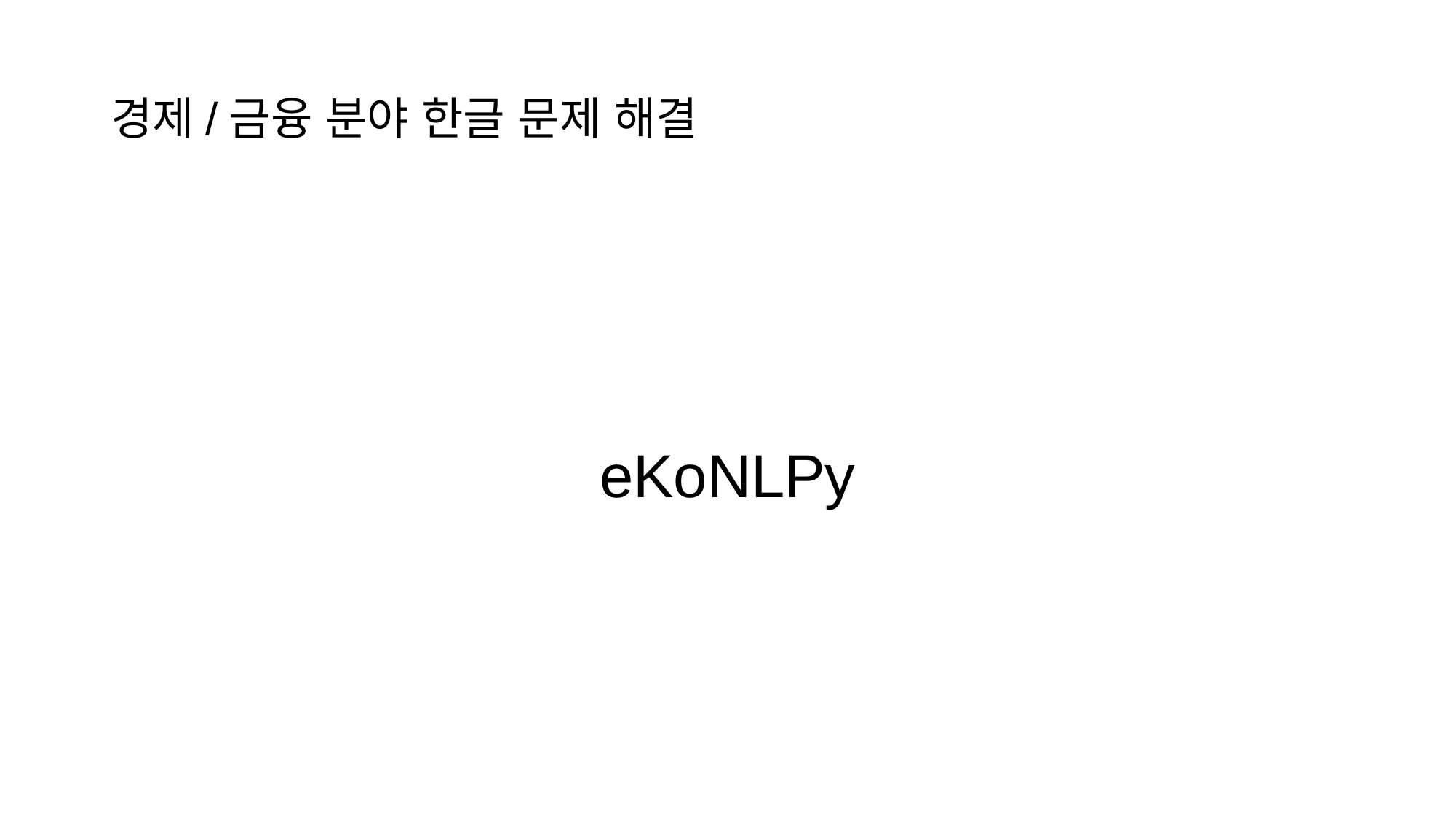

# 경제/금융 분야 한글 문제 해결
eKoNLPy